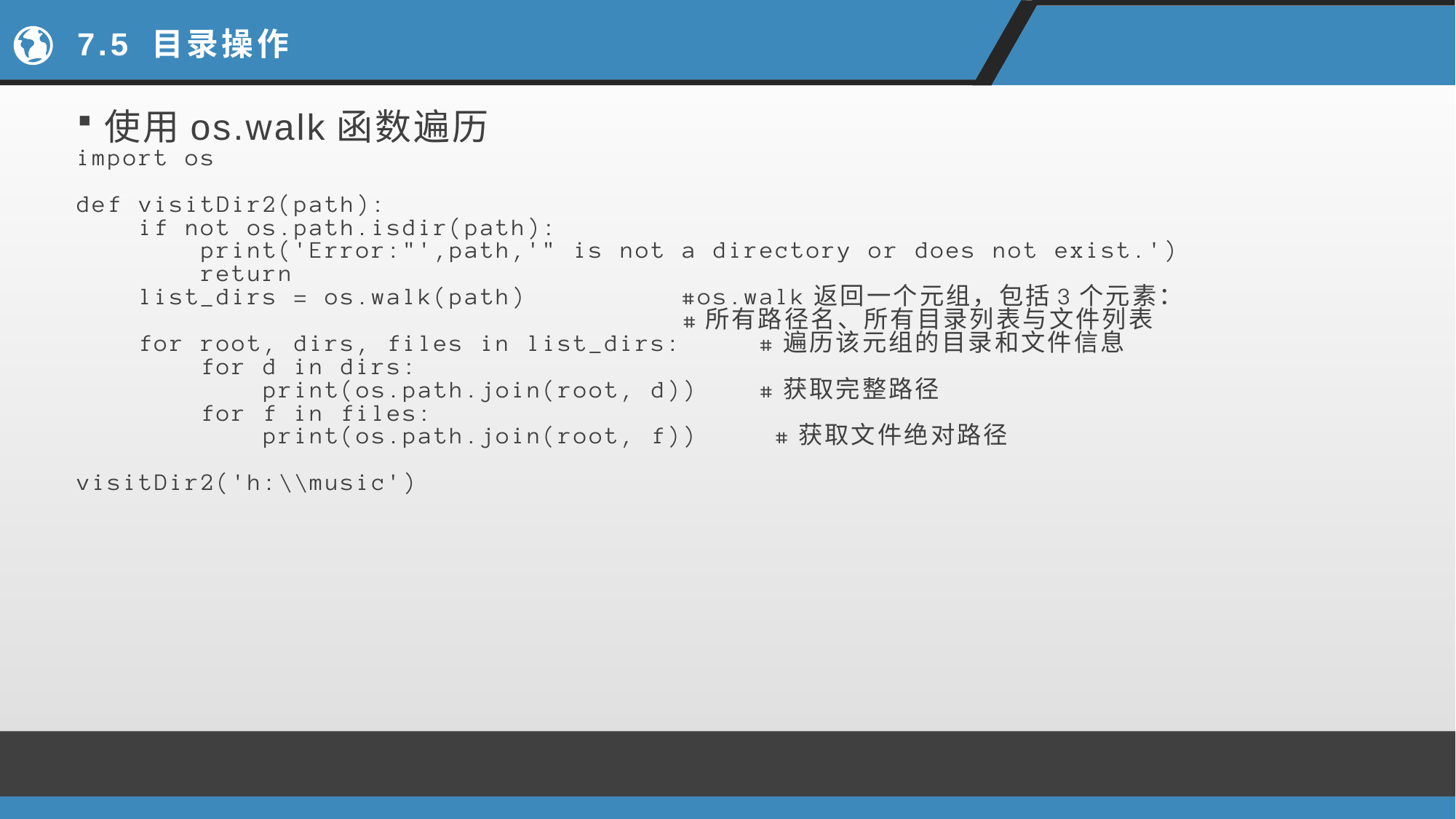

# 7.5 目录操作

使用os.walk函数遍历
import os

def visitDir2(path):
    if not os.path.isdir(path):
        print('Error:"',path,'" is not a directory or does not exist.')
        return
    list_dirs = os.walk(path)          #os.walk返回一个元组，包括3个元素：
                                       #所有路径名、所有目录列表与文件列表
    for root, dirs, files in list_dirs:     #遍历该元组的目录和文件信息
        for d in dirs:
            print(os.path.join(root, d))    #获取完整路径
        for f in files:
            print(os.path.join(root, f))     #获取文件绝对路径

visitDir2('h:\\music')